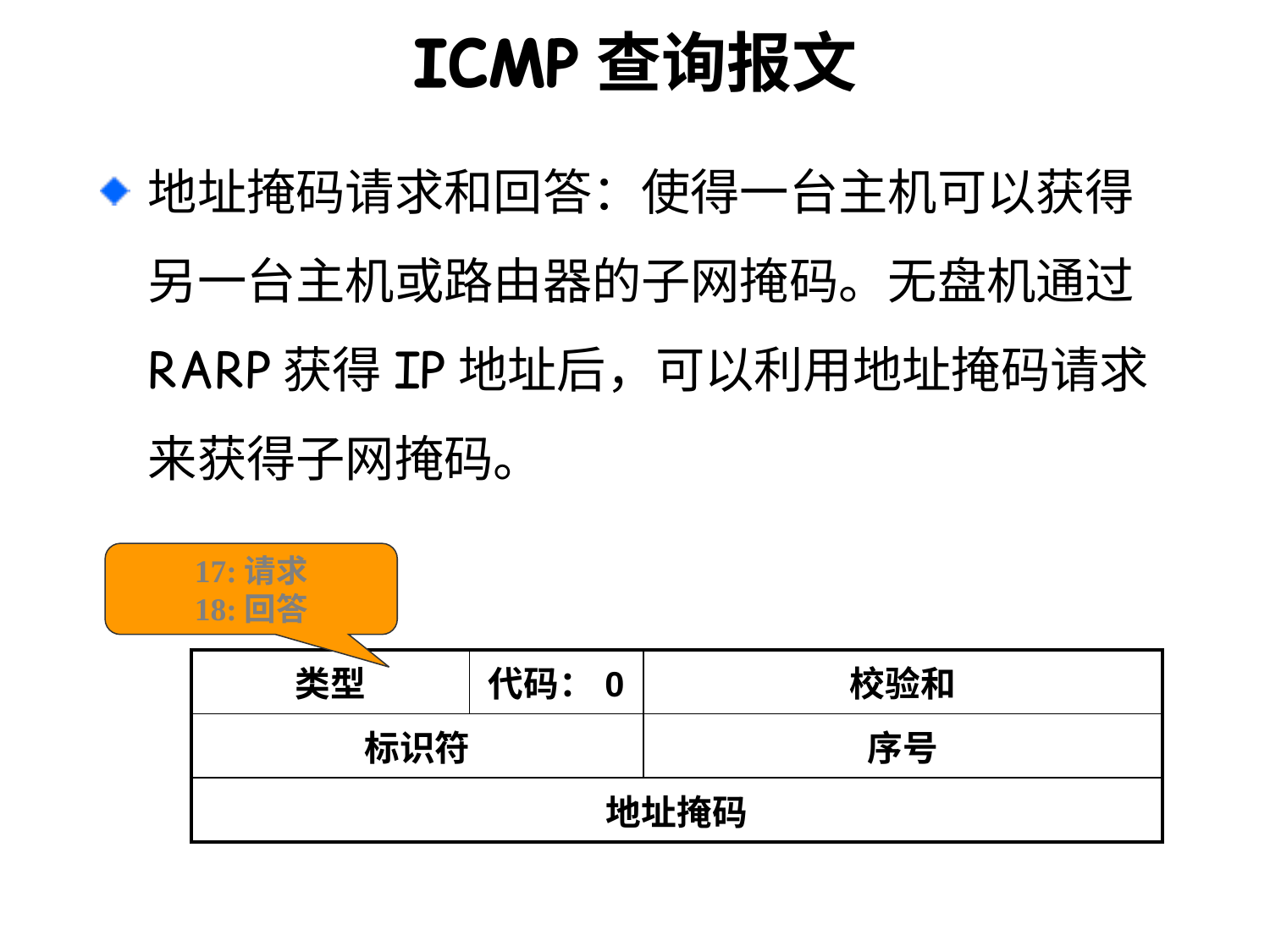

# ICMP查询报文
地址掩码请求和回答：使得一台主机可以获得另一台主机或路由器的子网掩码。无盘机通过RARP获得IP地址后，可以利用地址掩码请求来获得子网掩码。

17:请求
18:回答

| 类型 | 代码：0 | 校验和 |
| --- | --- | --- |
| 标识符 |  | 序号 |
| 地址掩码 |  |  |